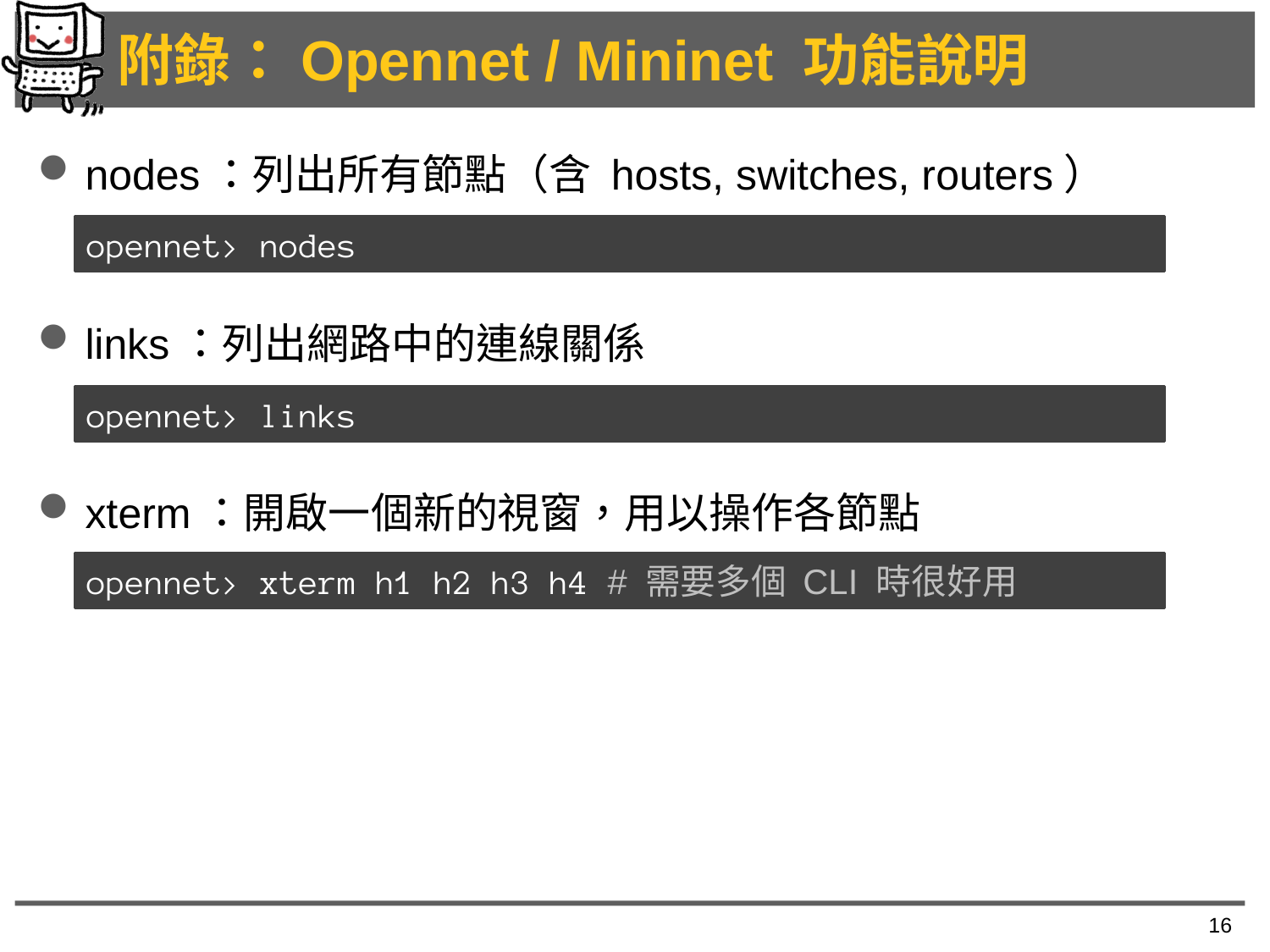

# 附錄：Opennet / Mininet 功能說明
nodes：列出所有節點（含 hosts, switches, routers）

links：列出網路中的連線關係

xterm：開啟一個新的視窗，用以操作各節點
opennet> nodes
opennet> links
opennet> xterm h1 h2 h3 h4 # 需要多個 CLI 時很好用
16